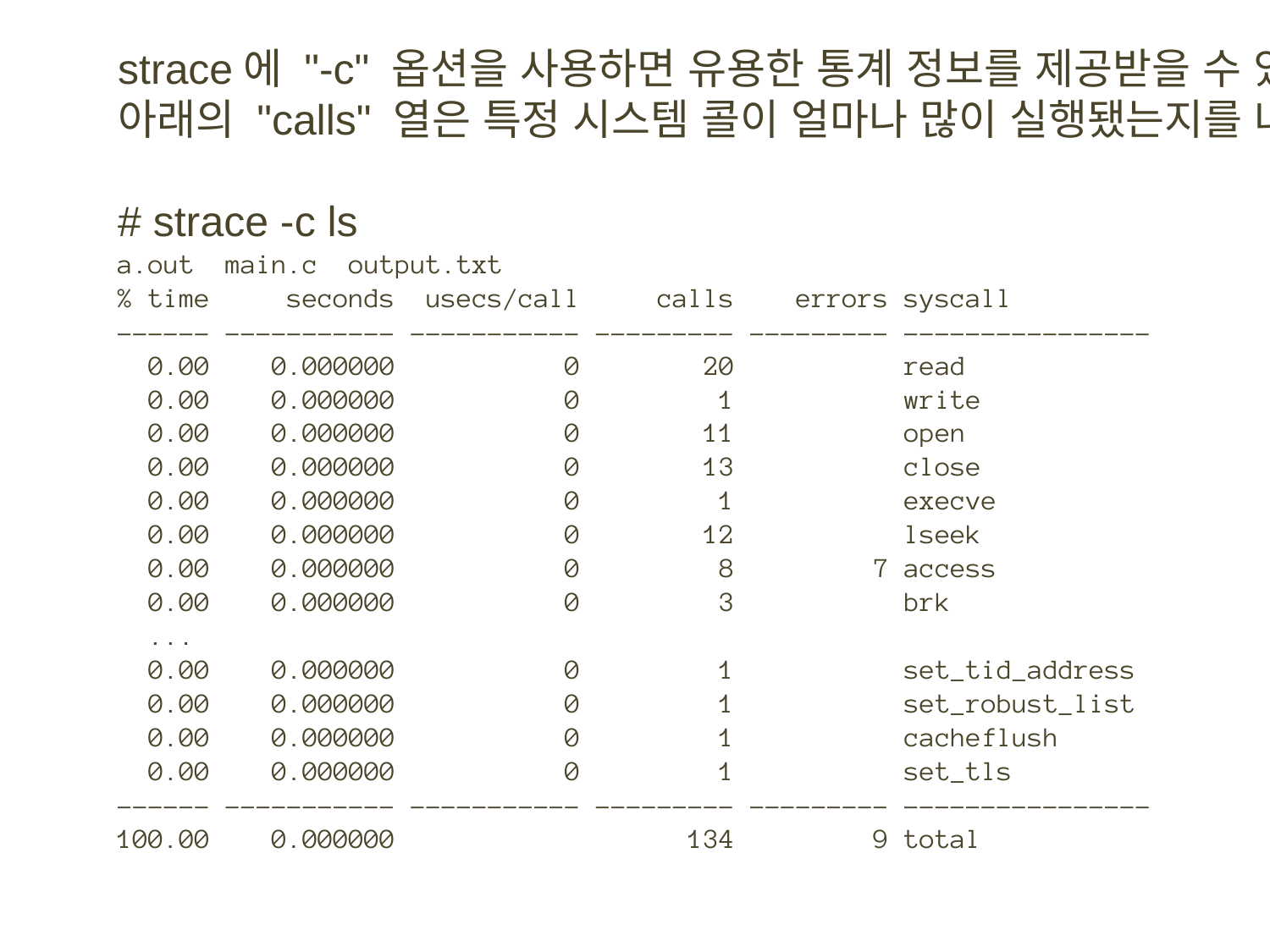

strace에 "-c" 옵션을 사용하면 유용한 통계 정보를 제공받을 수 있다.
아래의 "calls" 열은 특정 시스템 콜이 얼마나 많이 실행됐는지를 나타낸다.

# strace -c ls
a.out  main.c  output.txt
% time     seconds  usecs/call     calls    errors syscall
------ ----------- ----------- --------- --------- ----------------
  0.00    0.000000           0        20           read
  0.00    0.000000           0         1           write
  0.00    0.000000           0        11           open
  0.00    0.000000           0        13           close
  0.00    0.000000           0         1           execve
  0.00    0.000000           0        12           lseek
  0.00    0.000000           0         8         7 access
  0.00    0.000000           0         3           brk
  ...
  0.00    0.000000           0         1           set_tid_address
  0.00    0.000000           0         1           set_robust_list
  0.00    0.000000           0         1           cacheflush
  0.00    0.000000           0         1           set_tls
------ ----------- ----------- --------- --------- ----------------
100.00    0.000000                   134         9 total